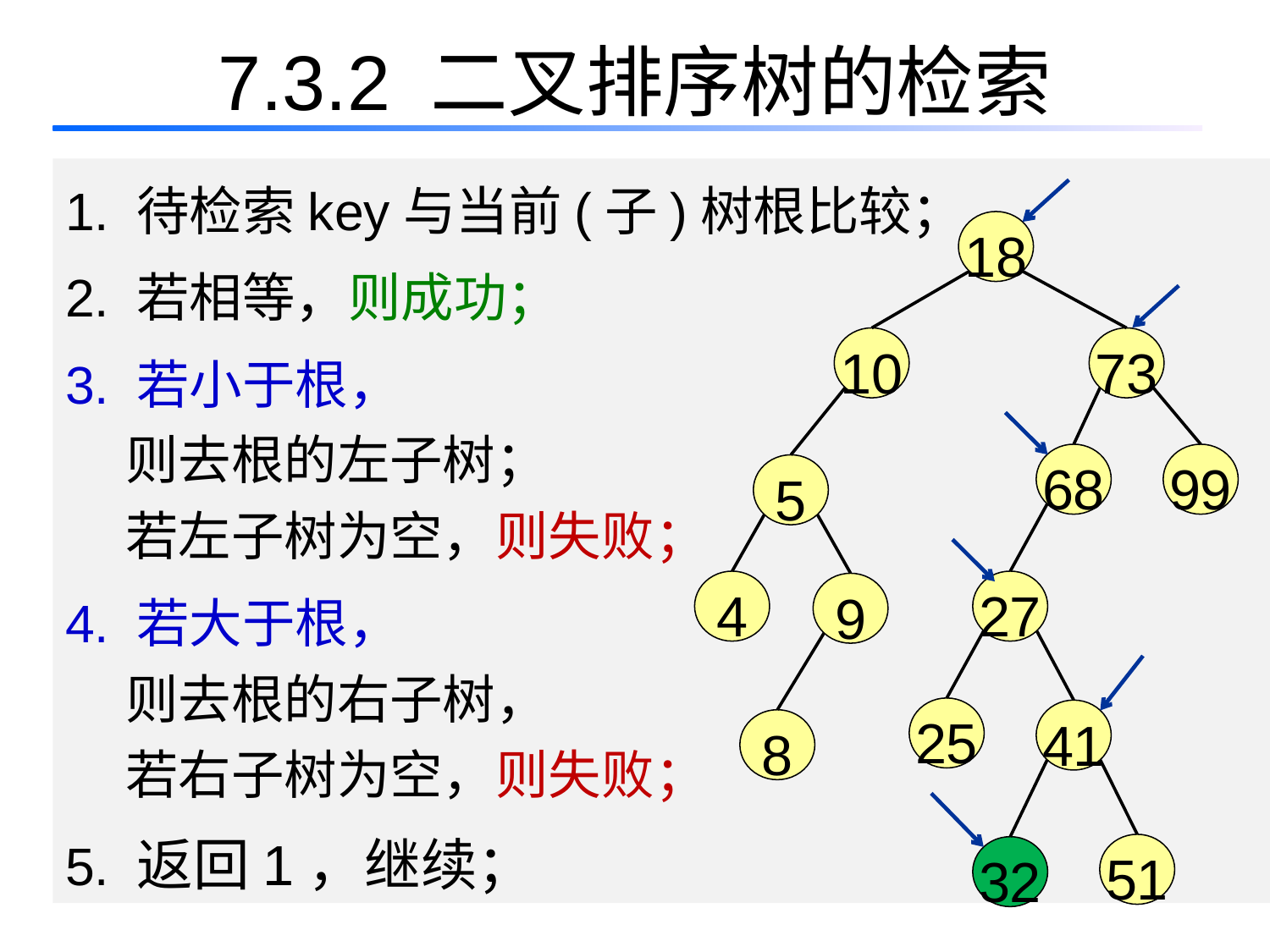

# 7.3.2 二叉排序树的检索

1. 待检索key与当前(子)树根比较；
2. 若相等，则成功；
3. 若小于根，
    则去根的左子树；
    若左子树为空，则失败；
4. 若大于根，
    则去根的右子树，
    若右子树为空，则失败；
5. 返回1，继续；
18
10
73
68
99
5
4
27
9
25
41
8
51
32